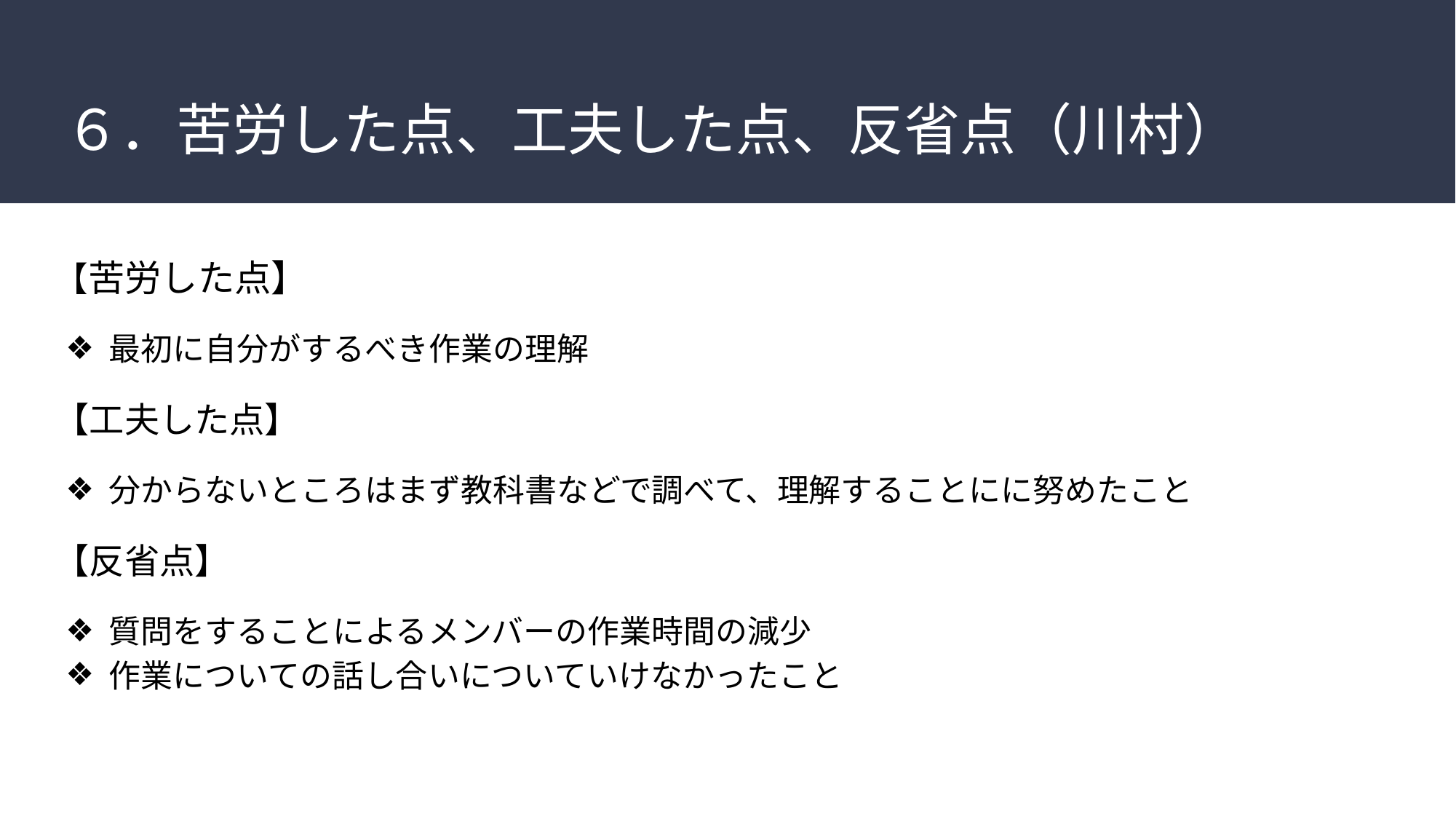

# ６．苦労した点、工夫した点、反省点（川村）
【苦労した点】
最初に自分がするべき作業の理解
【工夫した点】
分からないところはまず教科書などで調べて、理解することにに努めたこと
【反省点】
質問をすることによるメンバーの作業時間の減少
作業についての話し合いについていけなかったこと